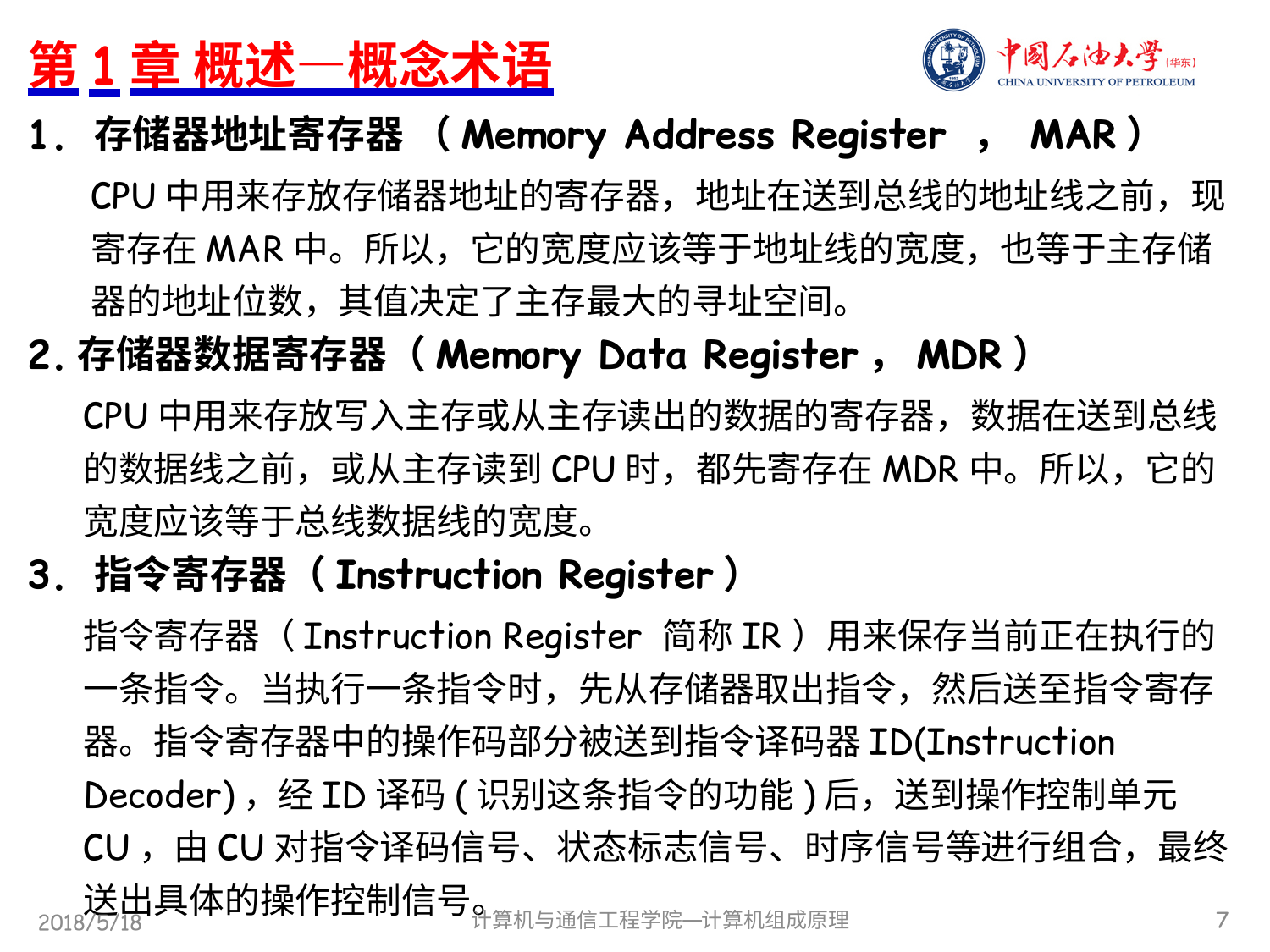

# 第1章 概述—概念术语
1. 存储器地址寄存器 （Memory Address Register ， MAR）
CPU中用来存放存储器地址的寄存器，地址在送到总线的地址线之前，现寄存在MAR中。所以，它的宽度应该等于地址线的宽度，也等于主存储器的地址位数，其值决定了主存最大的寻址空间。
2.存储器数据寄存器（Memory Data Register，MDR）
CPU中用来存放写入主存或从主存读出的数据的寄存器，数据在送到总线的数据线之前，或从主存读到CPU时，都先寄存在MDR中。所以，它的宽度应该等于总线数据线的宽度。
3. 指令寄存器（Instruction Register）
指令寄存器（Instruction Register 简称IR）用来保存当前正在执行的一条指令。当执行一条指令时，先从存储器取出指令，然后送至指令寄存器。指令寄存器中的操作码部分被送到指令译码器ID(Instruction Decoder)，经ID译码(识别这条指令的功能)后，送到操作控制单元CU，由CU对指令译码信号、状态标志信号、时序信号等进行组合，最终送出具体的操作控制信号。

计算机与通信工程学院—计算机组成原理
7
2018/5/18